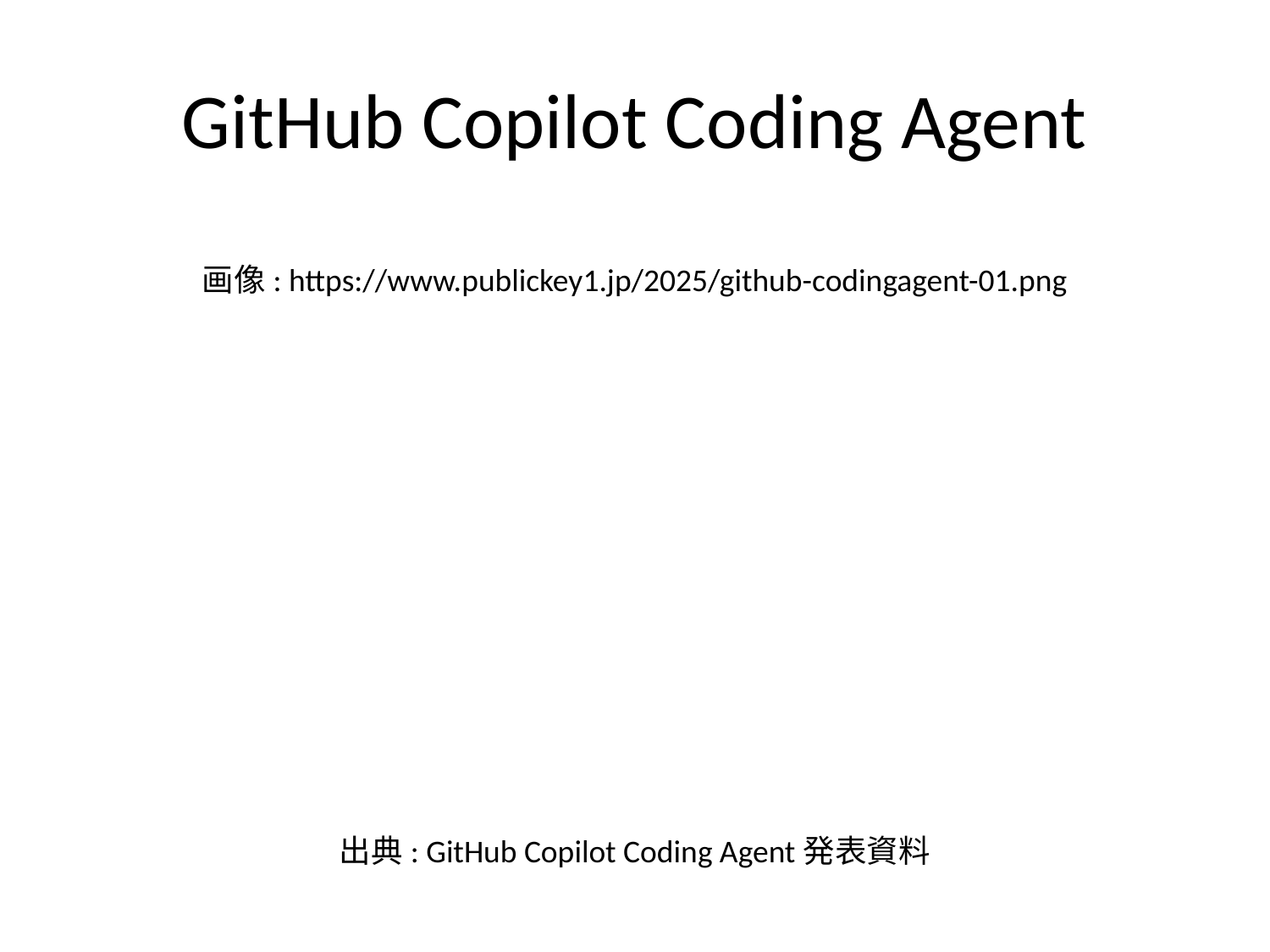

# GitHub Copilot Coding Agent

画像: https://www.publickey1.jp/2025/github-codingagent-01.png
出典: GitHub Copilot Coding Agent発表資料